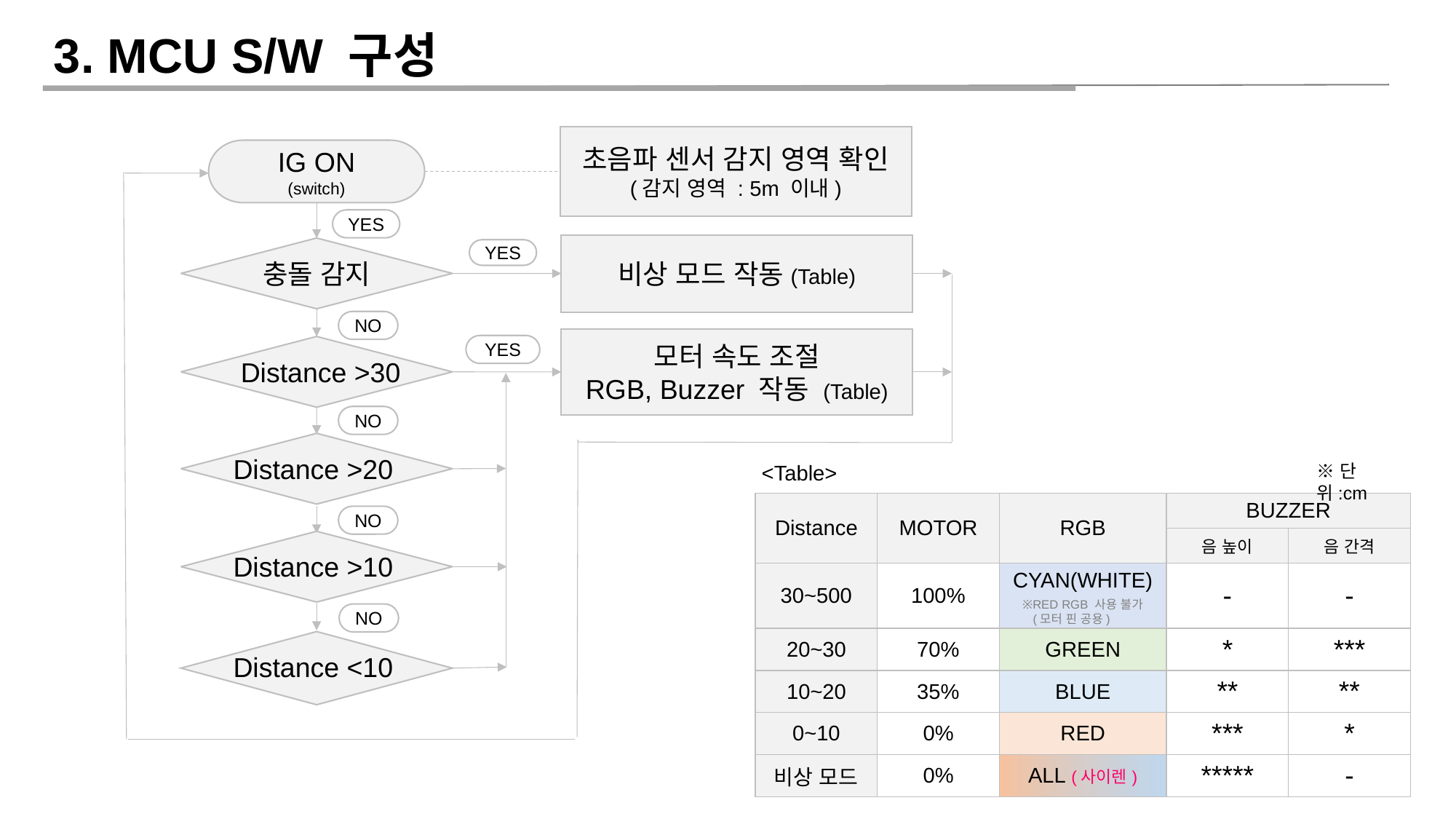

3. MCU S/W 구성
초음파 센서 감지 영역 확인
(감지 영역 : 5m 이내)
IG ON
(switch)
YES
비상 모드 작동(Table)
충돌 감지
YES
NO
모터 속도 조절
RGB, Buzzer 작동 (Table)
YES

Distance >30
NO

Distance >20
<Table>
※단위:cm
| Distance | MOTOR | RGB | BUZZER |  |
| --- | --- | --- | --- | --- |
|  |  |  | 음 높이 | 음 간격 |
| 30~500 | 100% | CYAN(WHITE) | - | - |
| 20~30 | 70% | GREEN | \* | \*\*\* |
| 10~20 | 35% | BLUE | \*\* | \*\* |
| 0~10 | 0% | RED | \*\*\* | \* |
| 비상 모드 | 0% | ALL (사이렌) | \*\*\*\*\* | - |
NO

Distance >10
※RED RGB 사용 불가
   (모터 핀 공용)
NO

Distance <10